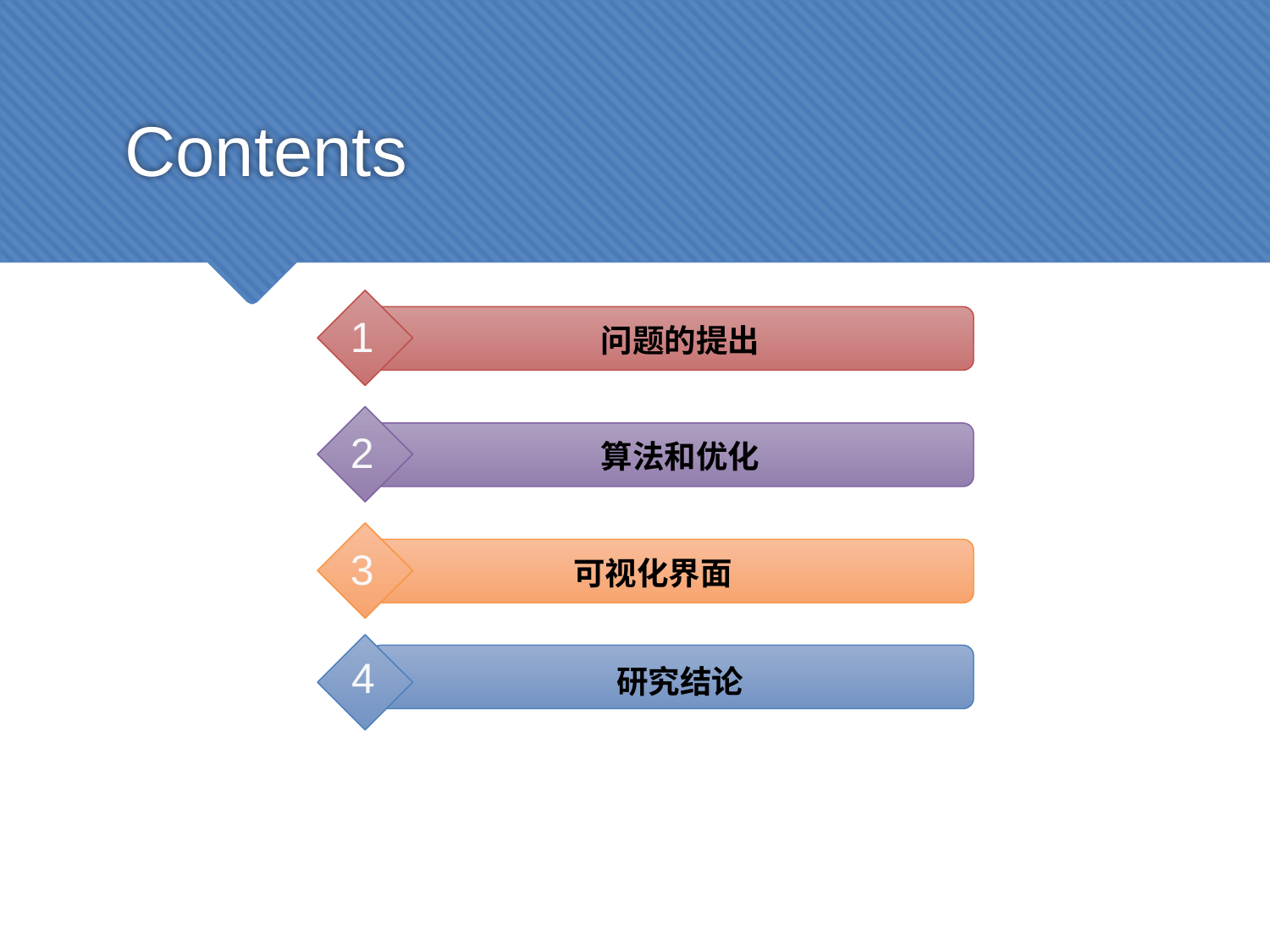

# Contents

1

          问题的提出

2

          算法和优化

3

                     可视化界面

4

          研究结论